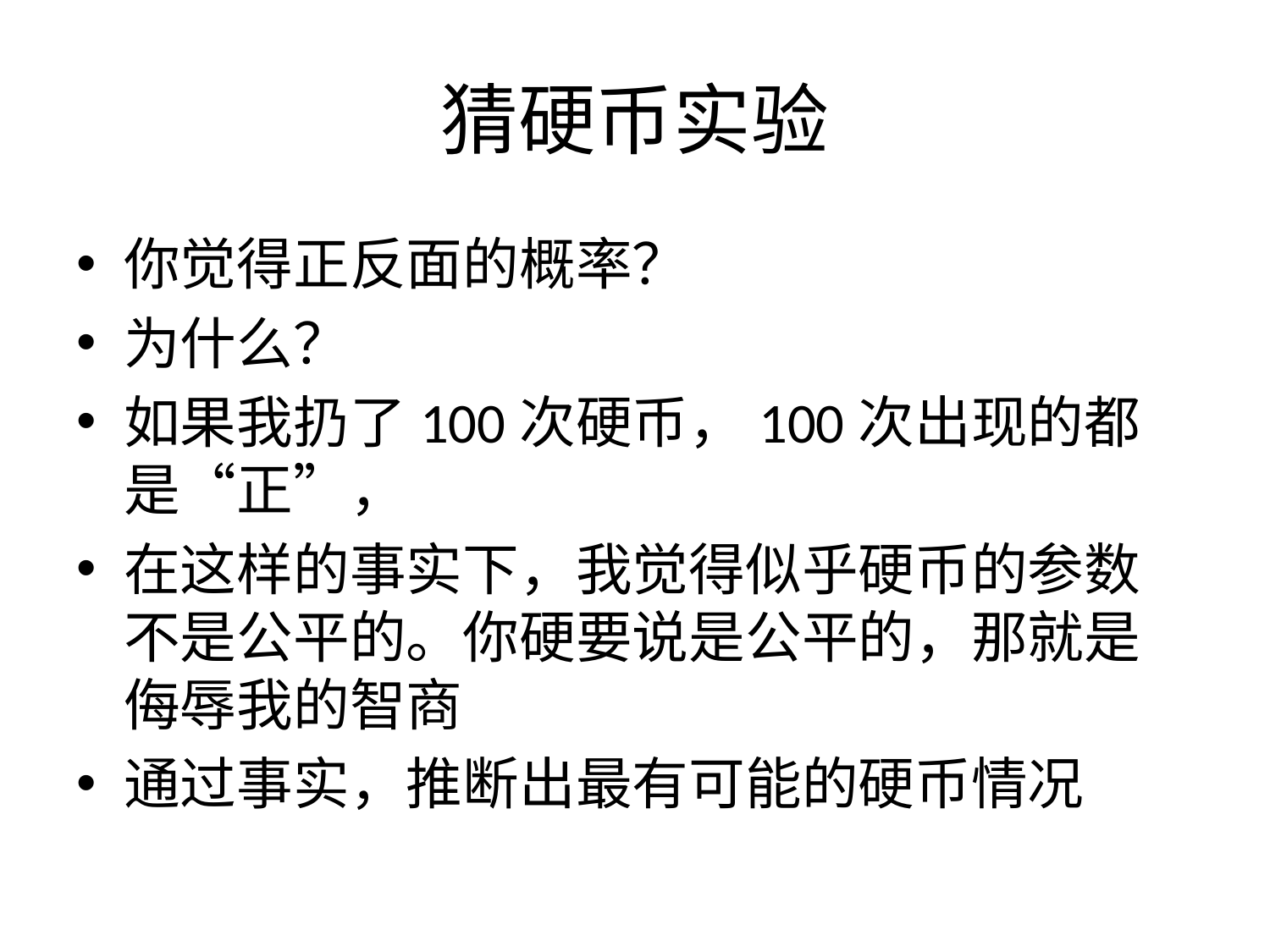

# 猜硬币实验
你觉得正反面的概率？
为什么？
如果我扔了100次硬币，100次出现的都是“正”，
在这样的事实下，我觉得似乎硬币的参数不是公平的。你硬要说是公平的，那就是侮辱我的智商
通过事实，推断出最有可能的硬币情况